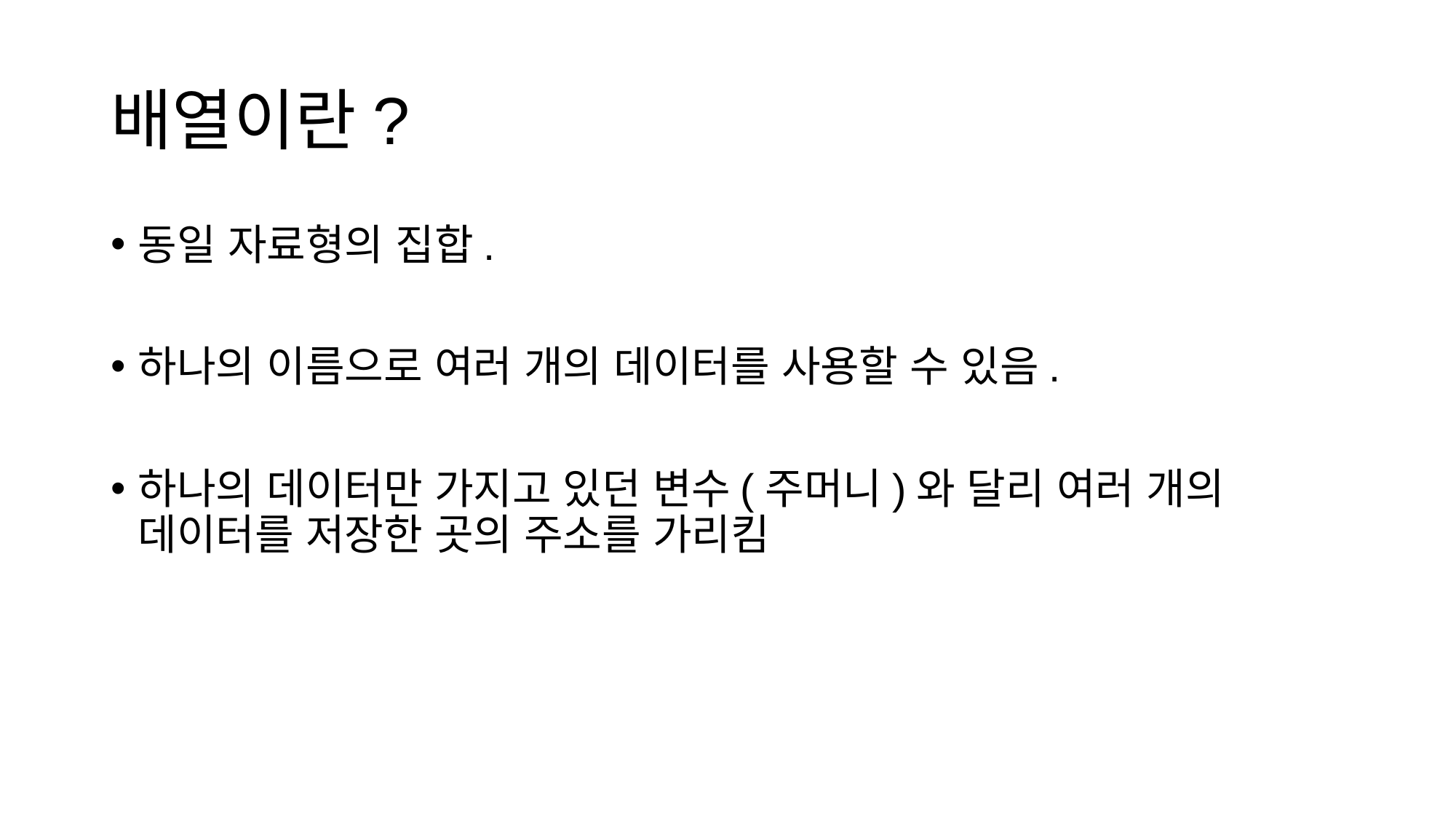

# 배열이란?
동일 자료형의 집합.

하나의 이름으로 여러 개의 데이터를 사용할 수 있음.

하나의 데이터만 가지고 있던 변수(주머니)와 달리 여러 개의 데이터를 저장한 곳의 주소를 가리킴